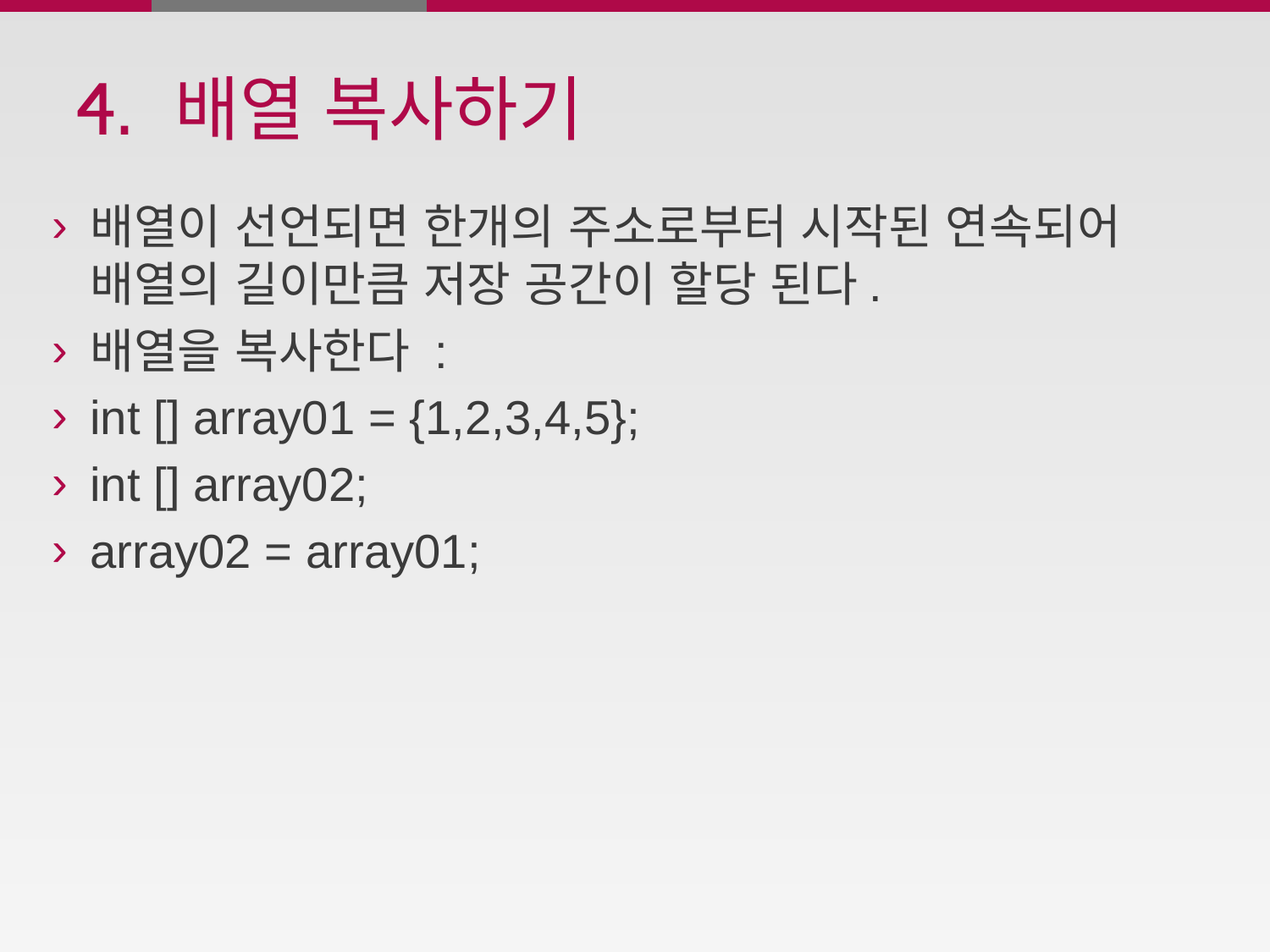

4. 배열 복사하기
배열이 선언되면 한개의 주소로부터 시작된 연속되어 배열의 길이만큼 저장 공간이 할당 된다.
배열을 복사한다 :
int [] array01 = {1,2,3,4,5};
int [] array02;
array02 = array01;